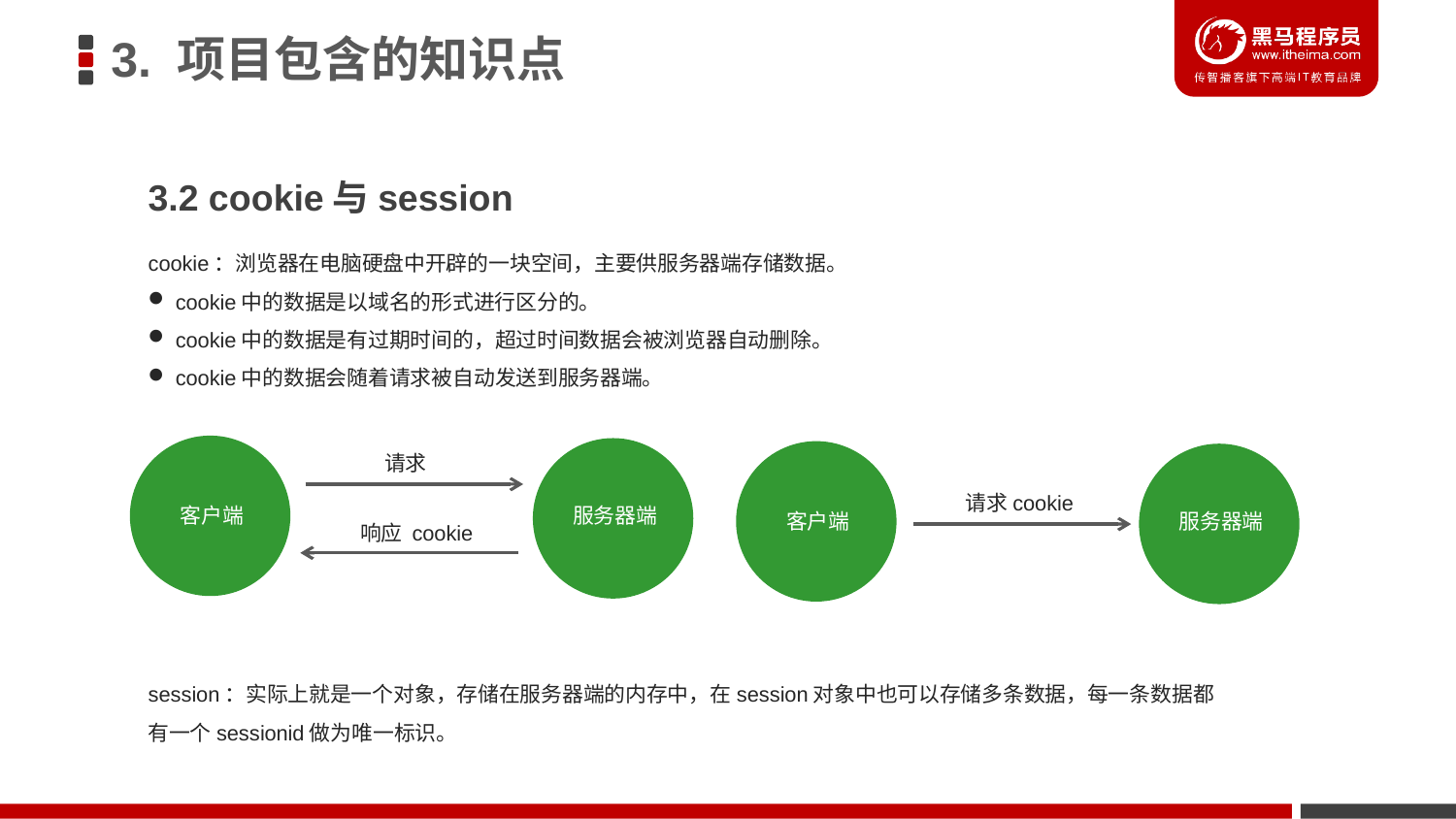

3. 项目包含的知识点
3.2 cookie与session
cookie：浏览器在电脑硬盘中开辟的一块空间，主要供服务器端存储数据。
cookie中的数据是以域名的形式进行区分的。
cookie中的数据是有过期时间的，超过时间数据会被浏览器自动删除。
cookie中的数据会随着请求被自动发送到服务器端。

客户端

服务器端

客户端
请求

服务器端
请求cookie
响应 cookie
session：实际上就是一个对象，存储在服务器端的内存中，在session对象中也可以存储多条数据，每一条数据都有一个sessionid做为唯一标识。